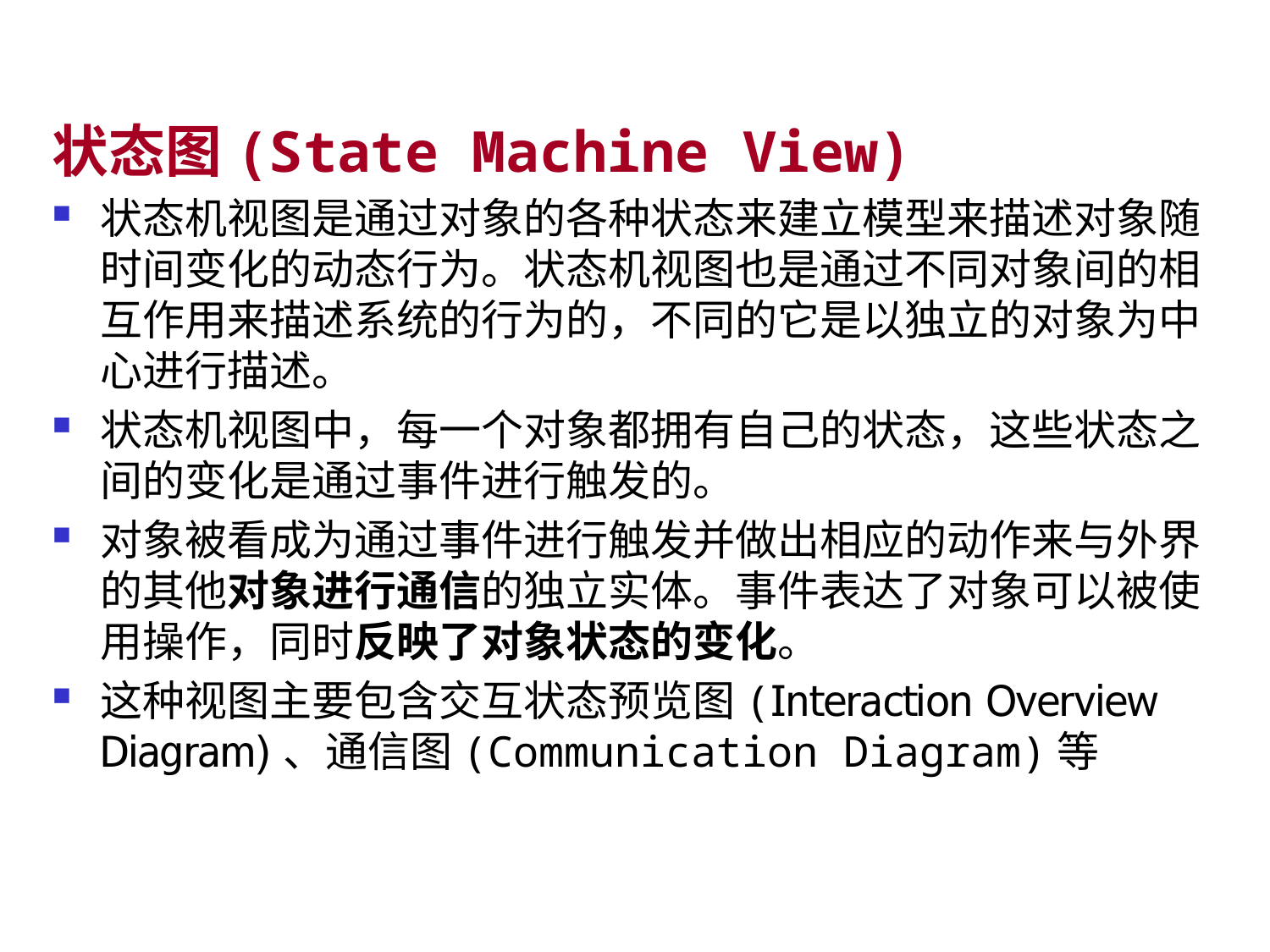

状态图(State Machine View)
状态机视图是通过对象的各种状态来建立模型来描述对象随时间变化的动态行为。状态机视图也是通过不同对象间的相互作用来描述系统的行为的，不同的它是以独立的对象为中心进行描述。
状态机视图中，每一个对象都拥有自己的状态，这些状态之间的变化是通过事件进行触发的。
对象被看成为通过事件进行触发并做出相应的动作来与外界的其他对象进行通信的独立实体。事件表达了对象可以被使用操作，同时反映了对象状态的变化。
这种视图主要包含交互状态预览图(Interaction Overview Diagram)、通信图(Communication Diagram)等